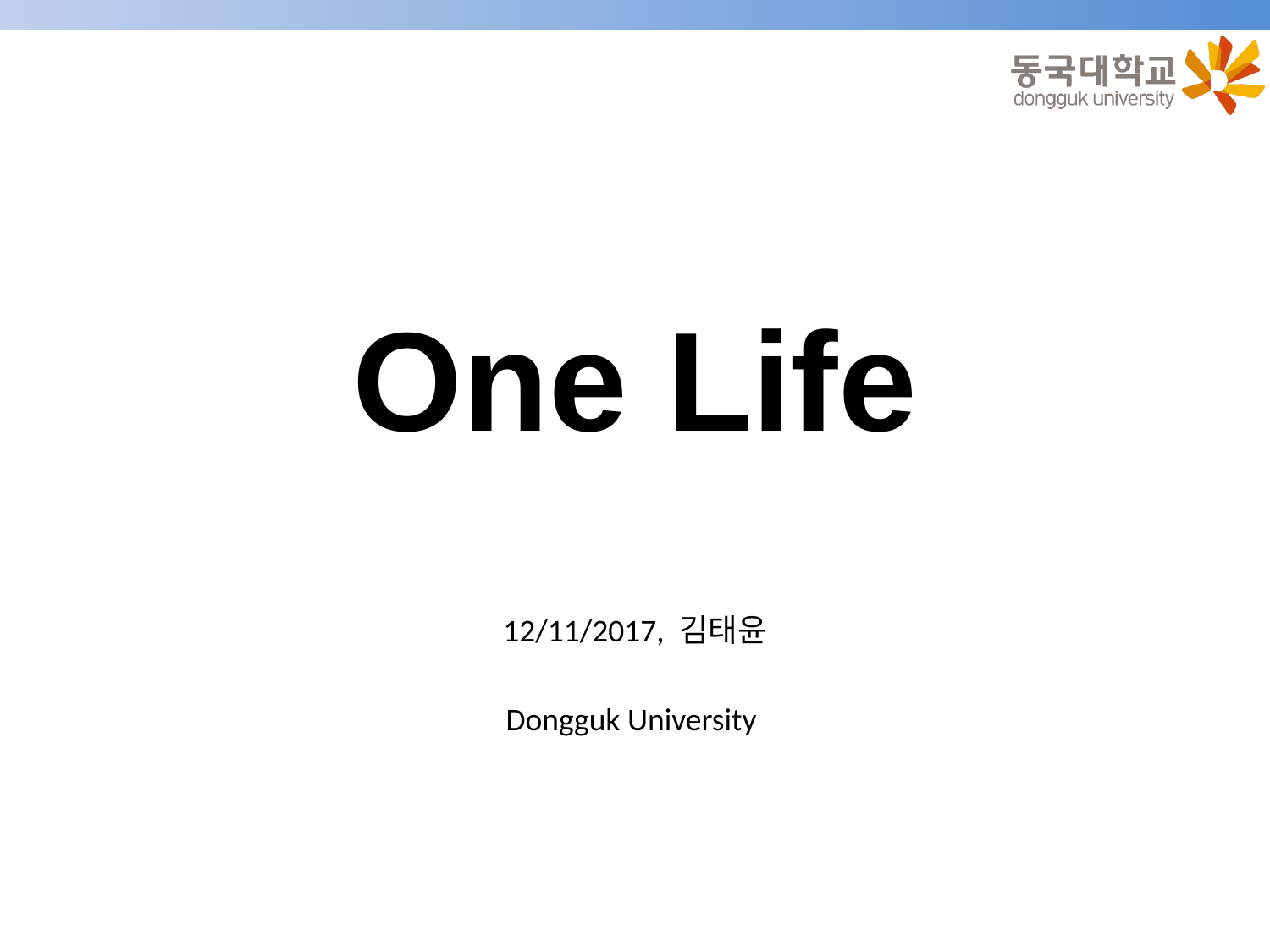

# One Life
12/11/2017, 김태윤

Dongguk University